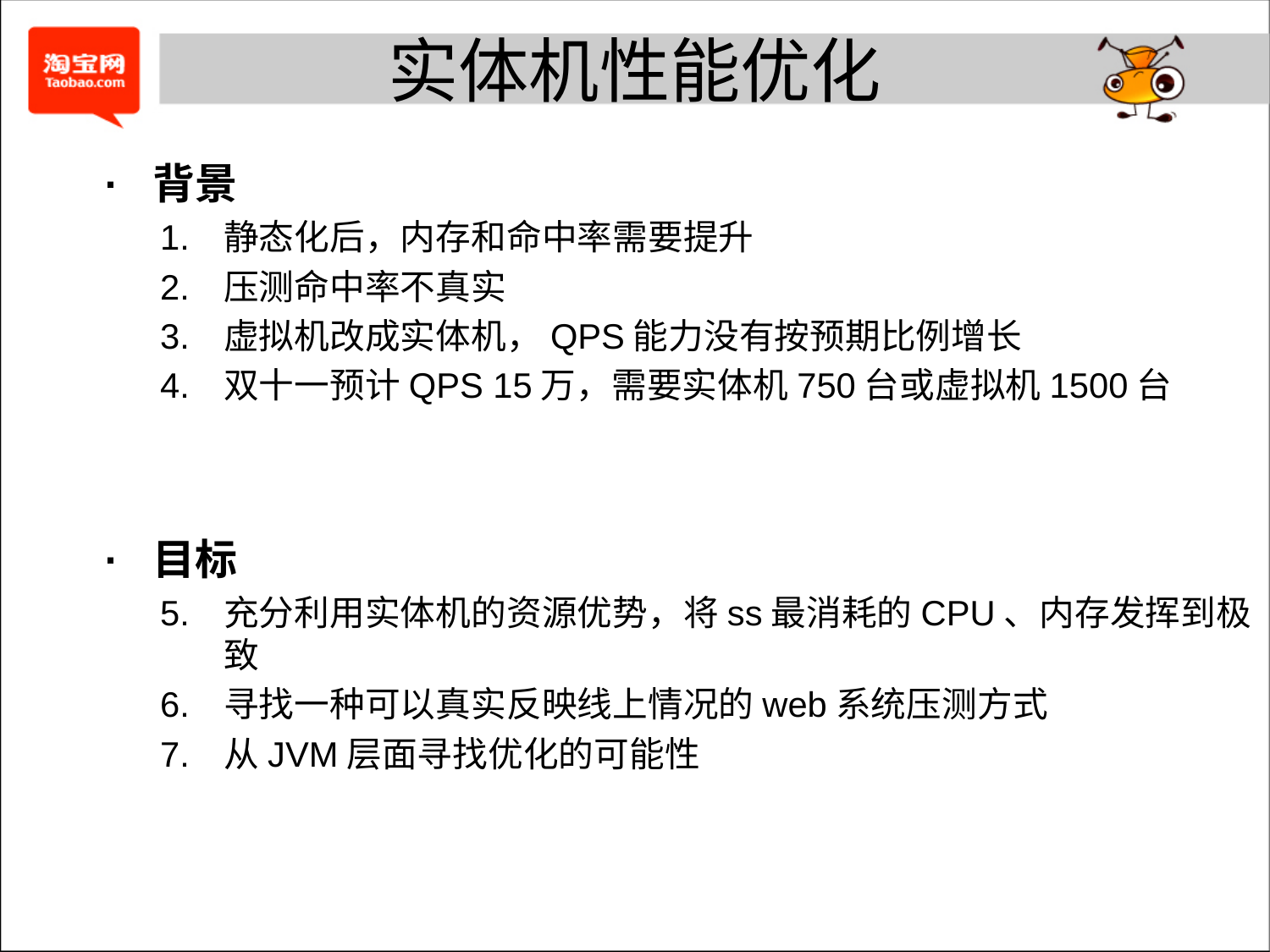

# 实体机性能优化
·  背景
静态化后，内存和命中率需要提升
压测命中率不真实
虚拟机改成实体机，QPS能力没有按预期比例增长
双十一预计QPS 15万，需要实体机750台或虚拟机1500台

·  目标
充分利用实体机的资源优势，将ss最消耗的CPU、内存发挥到极致
寻找一种可以真实反映线上情况的web系统压测方式
从JVM层面寻找优化的可能性